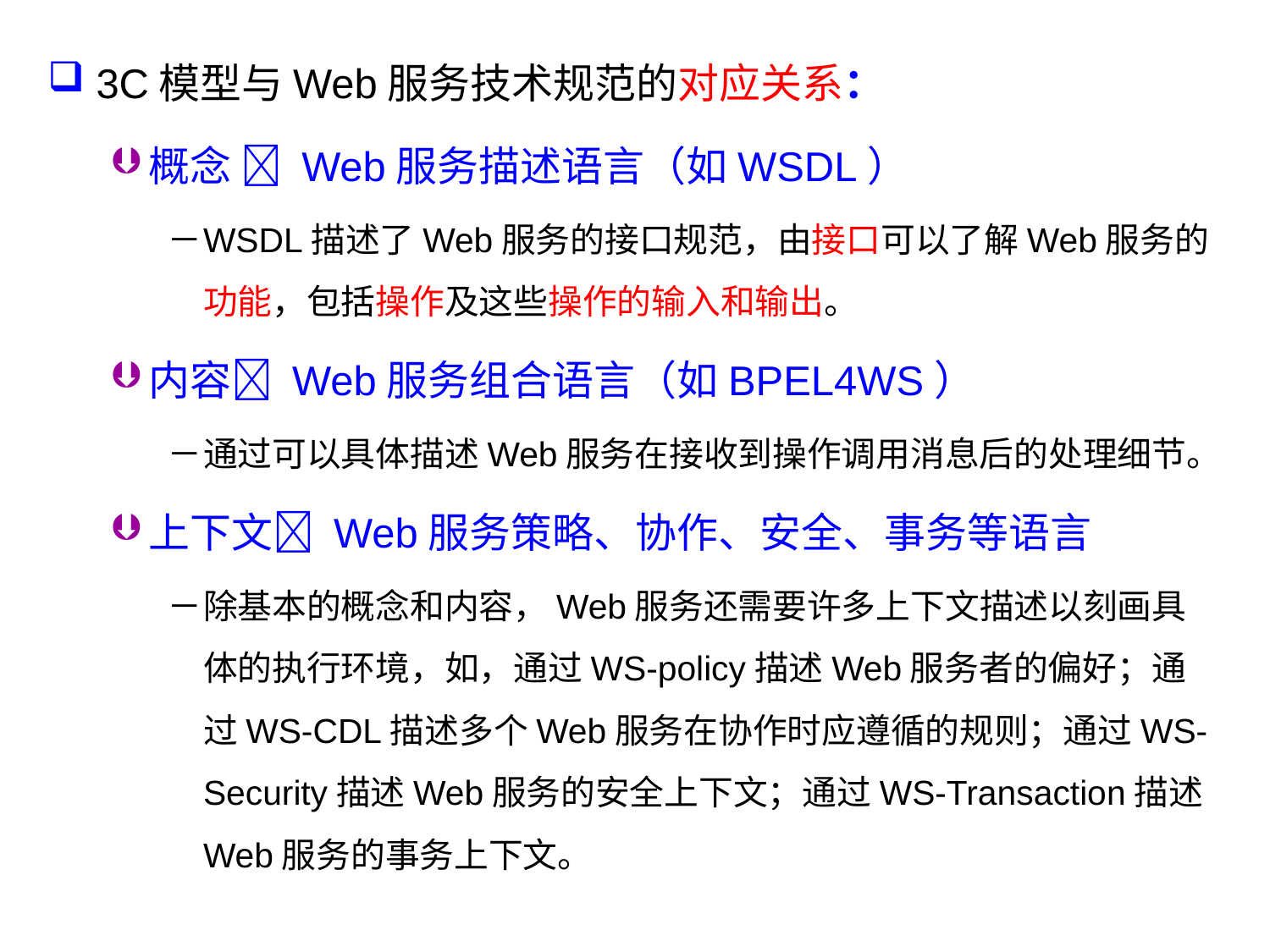

3C模型与Web服务技术规范的对应关系：
概念 ↔ Web服务描述语言（如WSDL）
WSDL描述了Web服务的接口规范，由接口可以了解Web服务的功能，包括操作及这些操作的输入和输出。
内容↔ Web服务组合语言（如BPEL4WS）
通过可以具体描述Web服务在接收到操作调用消息后的处理细节。
上下文↔ Web服务策略、协作、安全、事务等语言
除基本的概念和内容，Web服务还需要许多上下文描述以刻画具体的执行环境，如，通过WS-policy描述Web服务者的偏好；通过WS-CDL描述多个Web服务在协作时应遵循的规则；通过WS-Security描述Web服务的安全上下文；通过WS-Transaction描述Web服务的事务上下文。
6